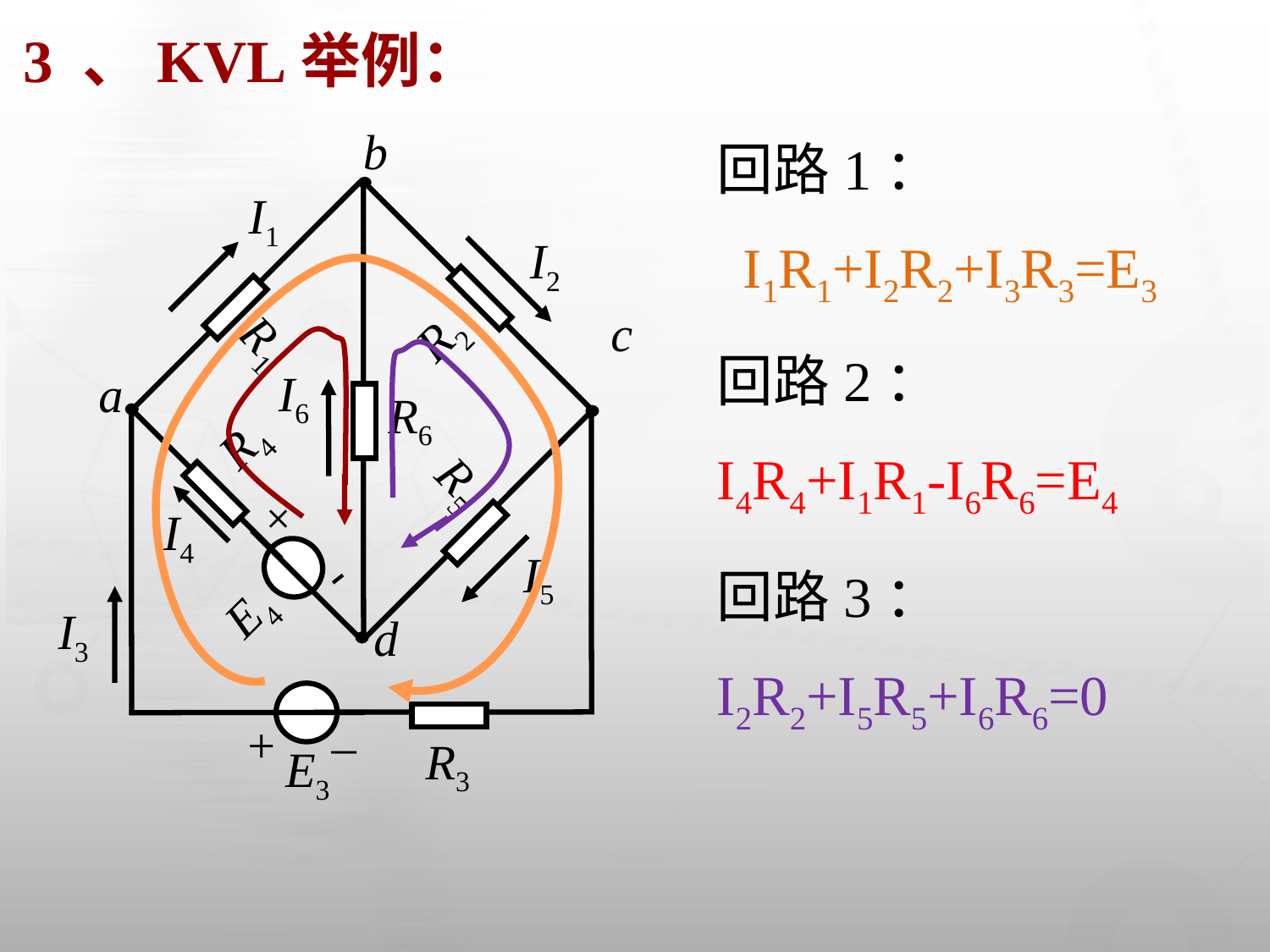

# 3 、KVL举例：
回路1：
 I1R1+I2R2+I3R3=E3
b

I1

I2

c
R2
R1
回路2：
I4R4+I1R1-I6R6=E4

I6
a

R6

R4

R5

+

I4

回路3：
I2R2+I5R5+I6R6=0

I5

-

E4

I3

d

_
+
R3
E3